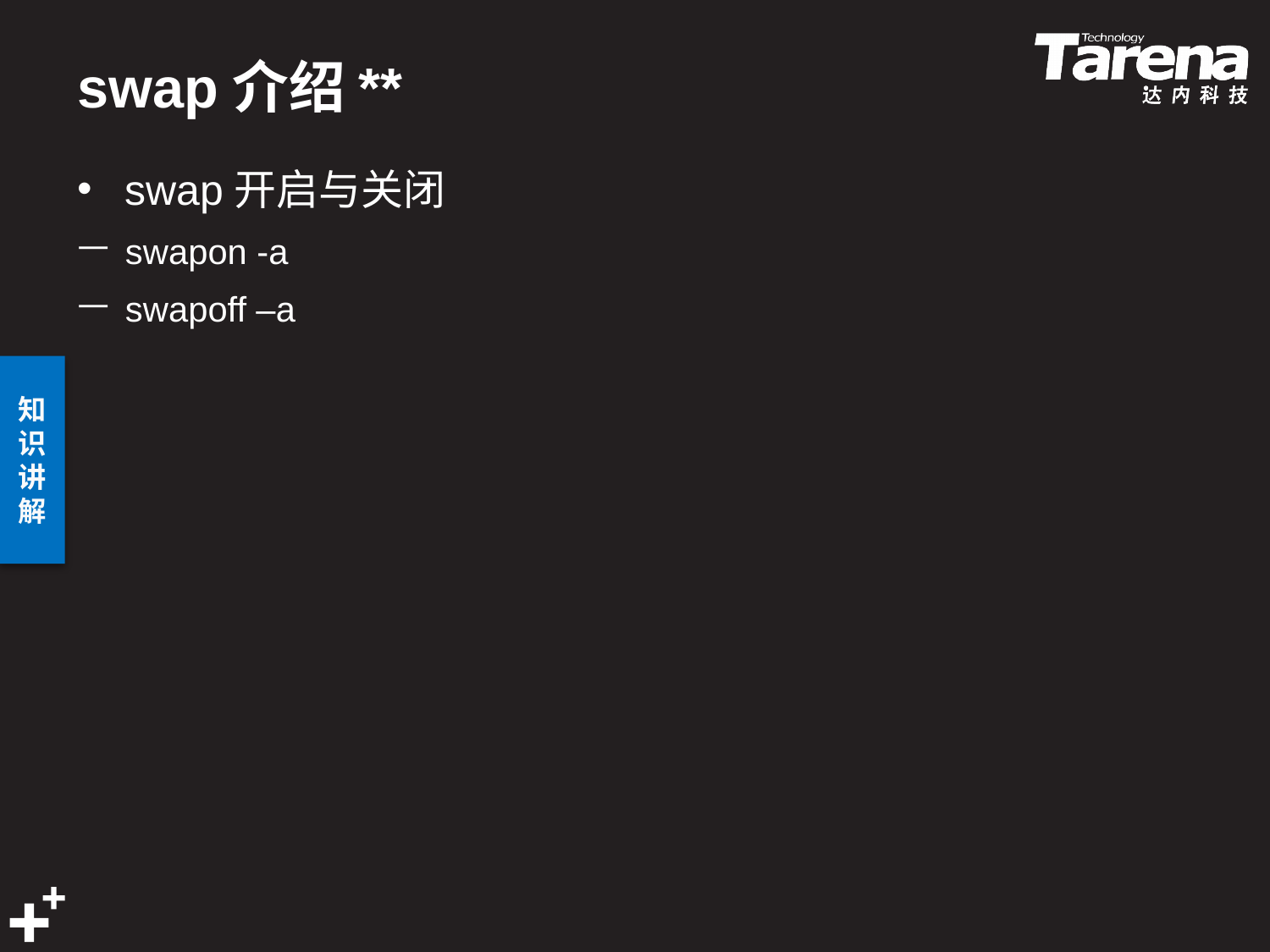

# swap介绍**
swap开启与关闭
swapon -a
swapoff –a